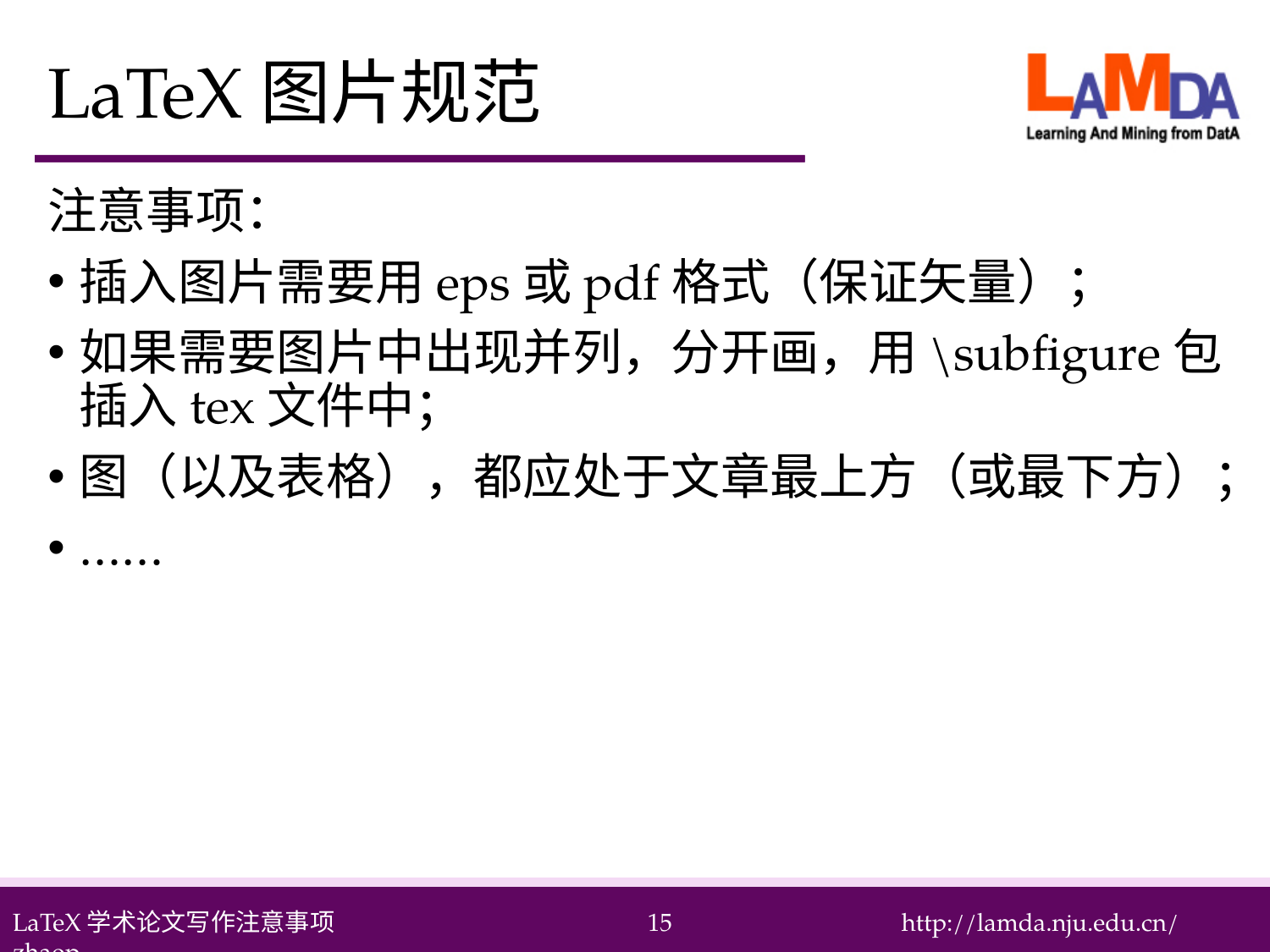

# LaTeX图片规范
注意事项：
插入图片需要用eps或pdf格式（保证矢量）；
如果需要图片中出现并列，分开画，用\subfigure包插入tex文件中；
图（以及表格），都应处于文章最上方（或最下方）；
……